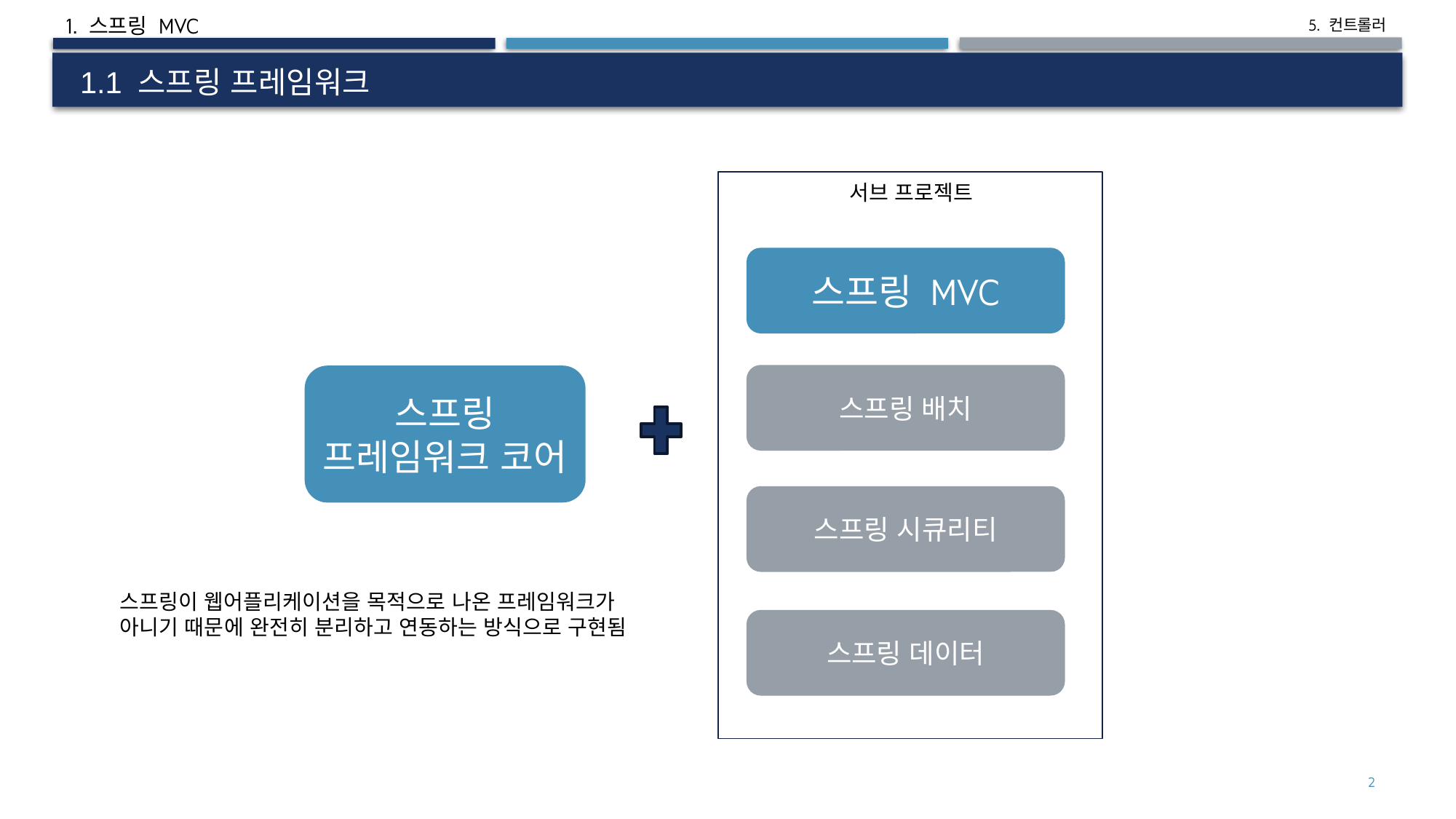

1. 스프링 MVC
# 1.1 스프링 프레임워크

서브 프로젝트
스프링 MVC
스프링 배치
스프링 프레임워크 코어

스프링 시큐리티
스프링이 웹어플리케이션을 목적으로 나온 프레임워크가 아니기 때문에 완전히 분리하고 연동하는 방식으로 구현됨
스프링 데이터
2